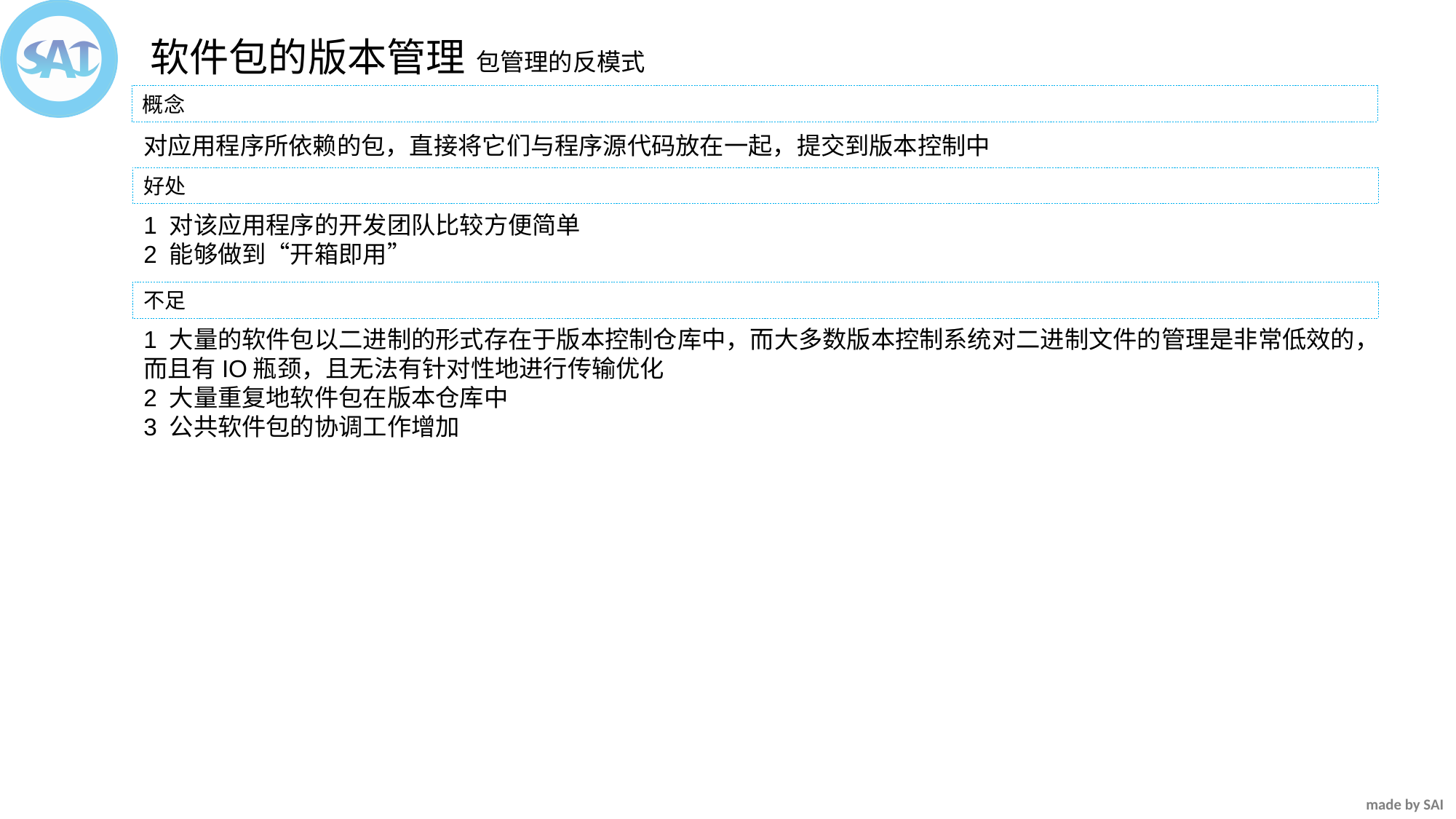

软件包的版本管理
包管理的反模式
概念
对应用程序所依赖的包，直接将它们与程序源代码放在一起，提交到版本控制中
好处
1 对该应用程序的开发团队比较方便简单
2 能够做到“开箱即用”
不足
1 大量的软件包以二进制的形式存在于版本控制仓库中，而大多数版本控制系统对二进制文件的管理是非常低效的，而且有IO瓶颈，且无法有针对性地进行传输优化
2 大量重复地软件包在版本仓库中
3 公共软件包的协调工作增加